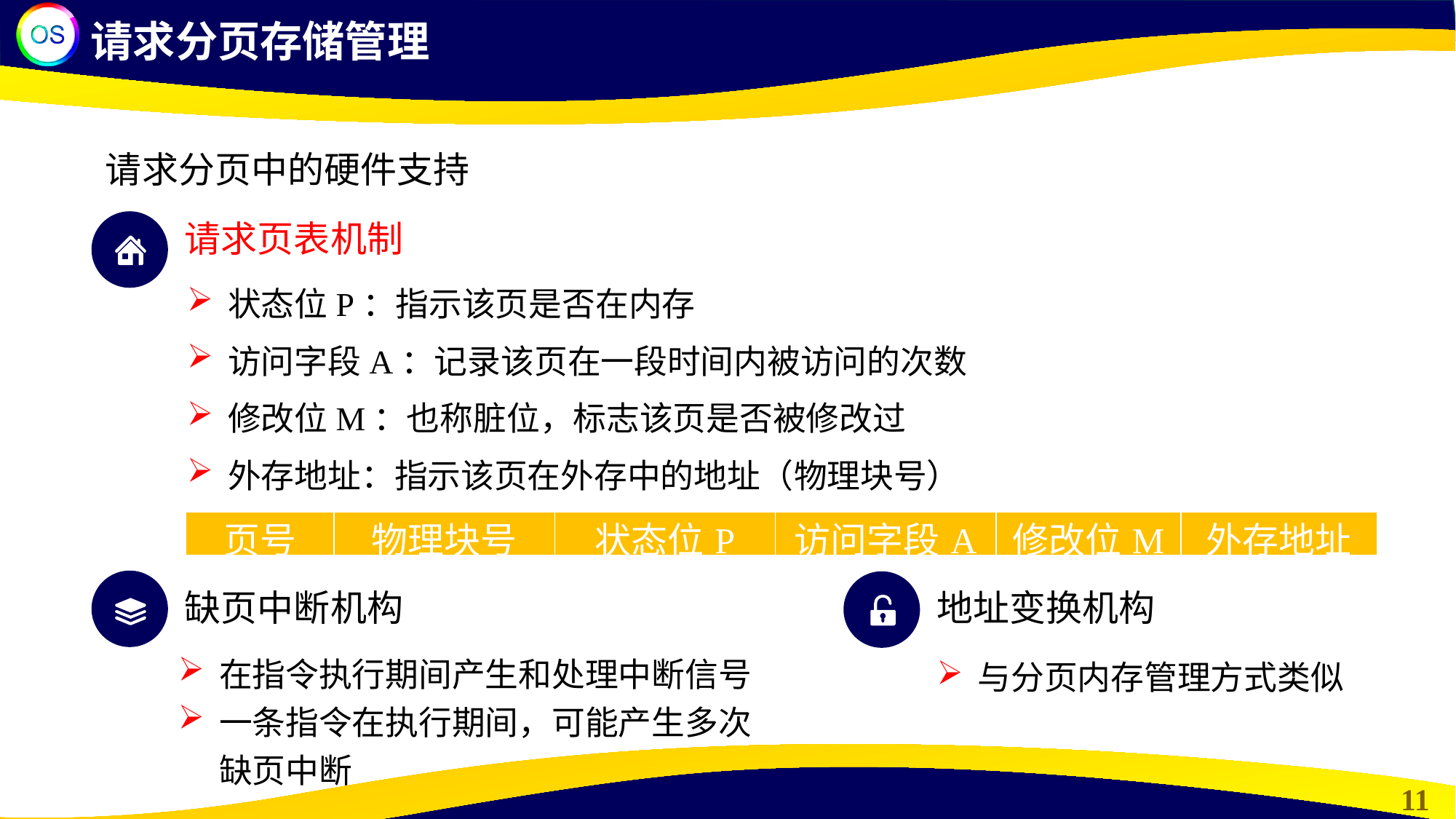

请求分页存储管理
请求分页中的硬件支持

请求页表机制

状态位P：指示该页是否在内存
访问字段A：记录该页在一段时间内被访问的次数
修改位M：也称脏位，标志该页是否被修改过
外存地址：指示该页在外存中的地址（物理块号）
| 页号 | 物理块号 | 状态位P | 访问字段A | 修改位M | 外存地址 |
| --- | --- | --- | --- | --- | --- |

地址变换机构
缺页中断机构

在指令执行期间产生和处理中断信号
一条指令在执行期间，可能产生多次缺页中断
与分页内存管理方式类似